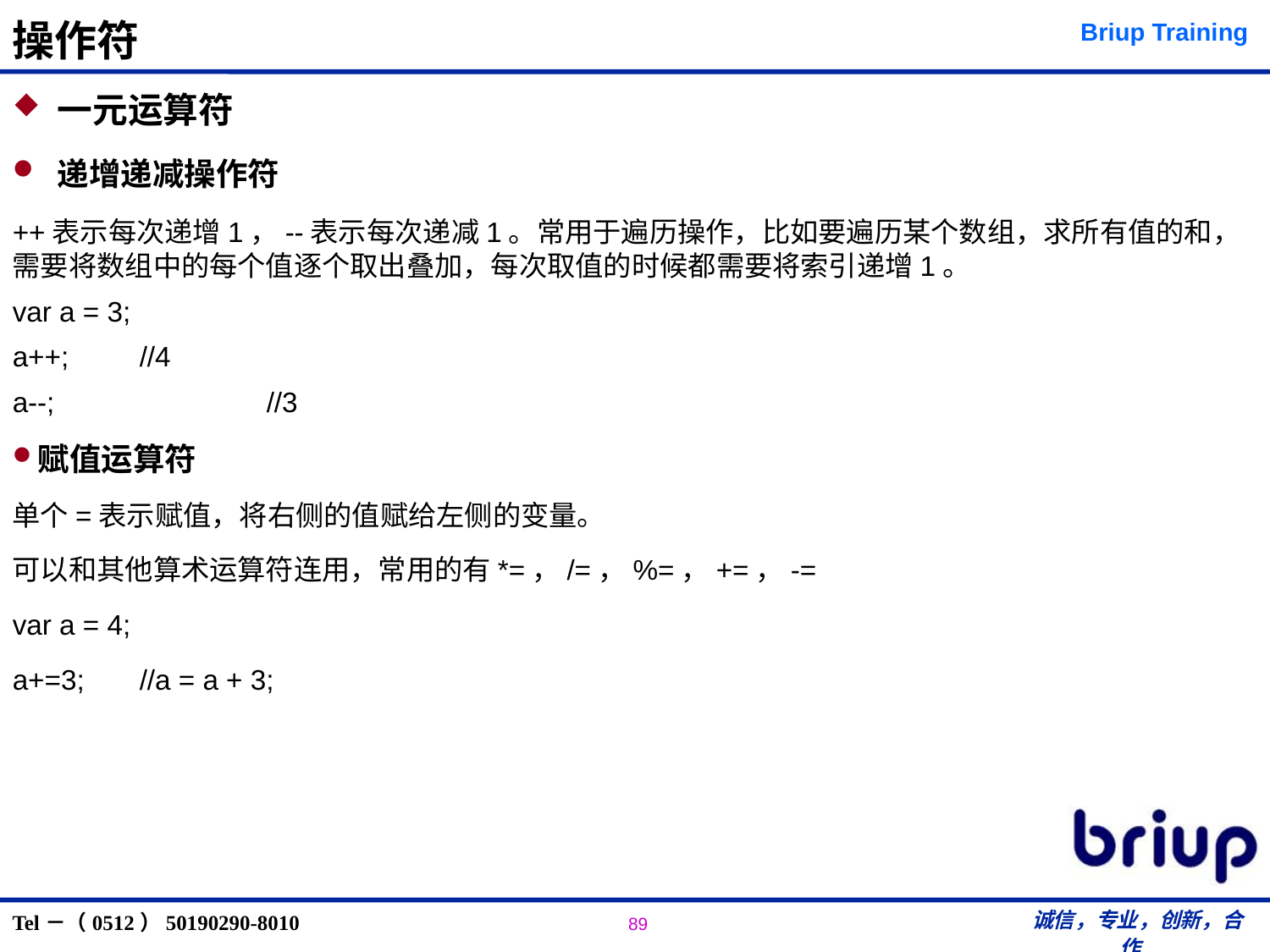

# 操作符
 一元运算符
 递增递减操作符
++表示每次递增1，--表示每次递减1。常用于遍历操作，比如要遍历某个数组，求所有值的和，需要将数组中的每个值逐个取出叠加，每次取值的时候都需要将索引递增1。
var a = 3;
a++;	//4
a--;		//3
赋值运算符
单个=表示赋值，将右侧的值赋给左侧的变量。
可以和其他算术运算符连用，常用的有*=，/=，%=，+=，-=
var a = 4;
a+=3; 	//a = a + 3;